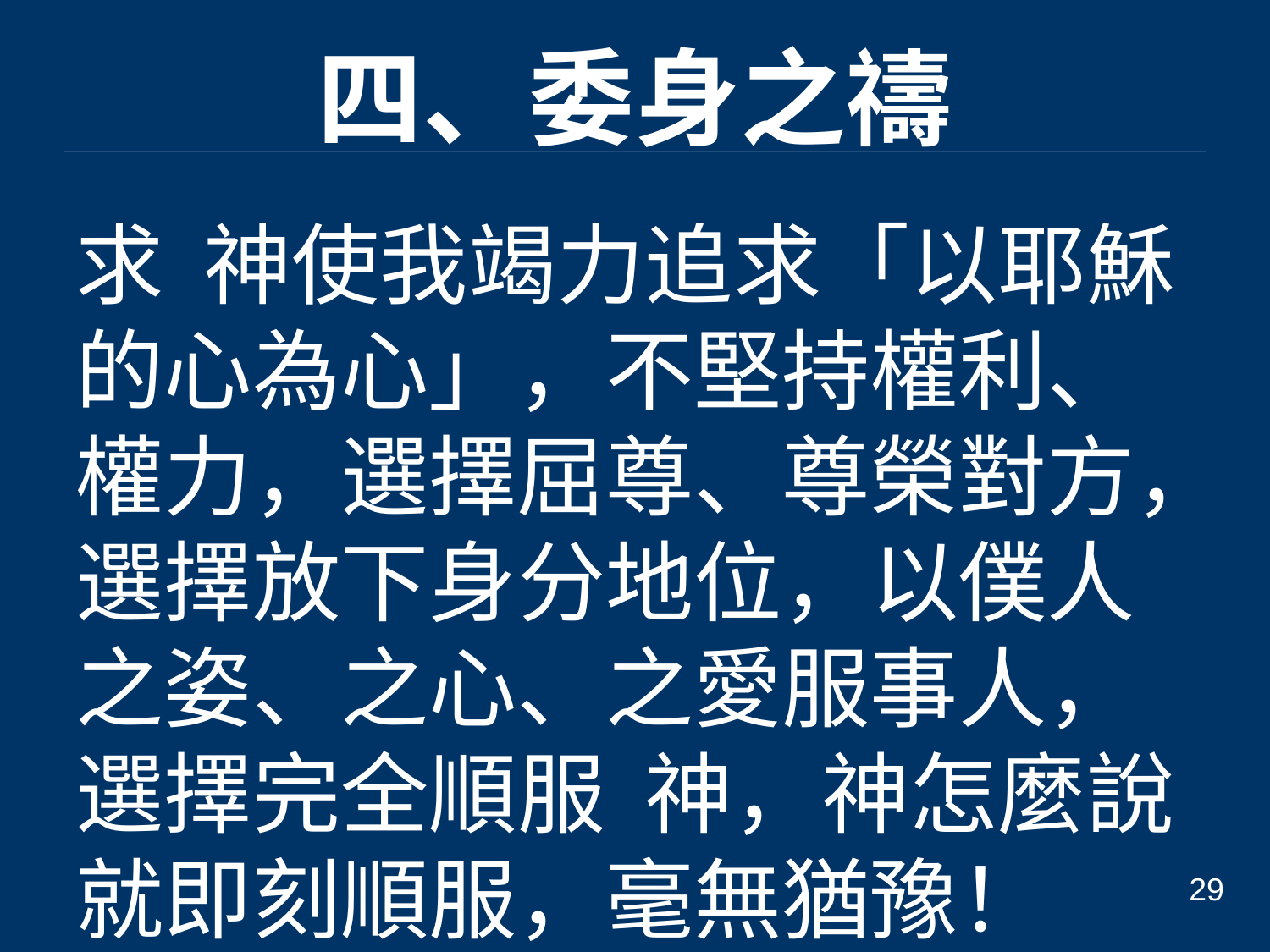

四、委身之禱

求  神使我竭力追求「以耶穌的心為心」，不堅持權利、權力，選擇屈尊、尊榮對方，選擇放下身分地位，以僕人之姿、之心、之愛服事人，選擇完全順服  神，神怎麼說就即刻順服，毫無猶豫！
29